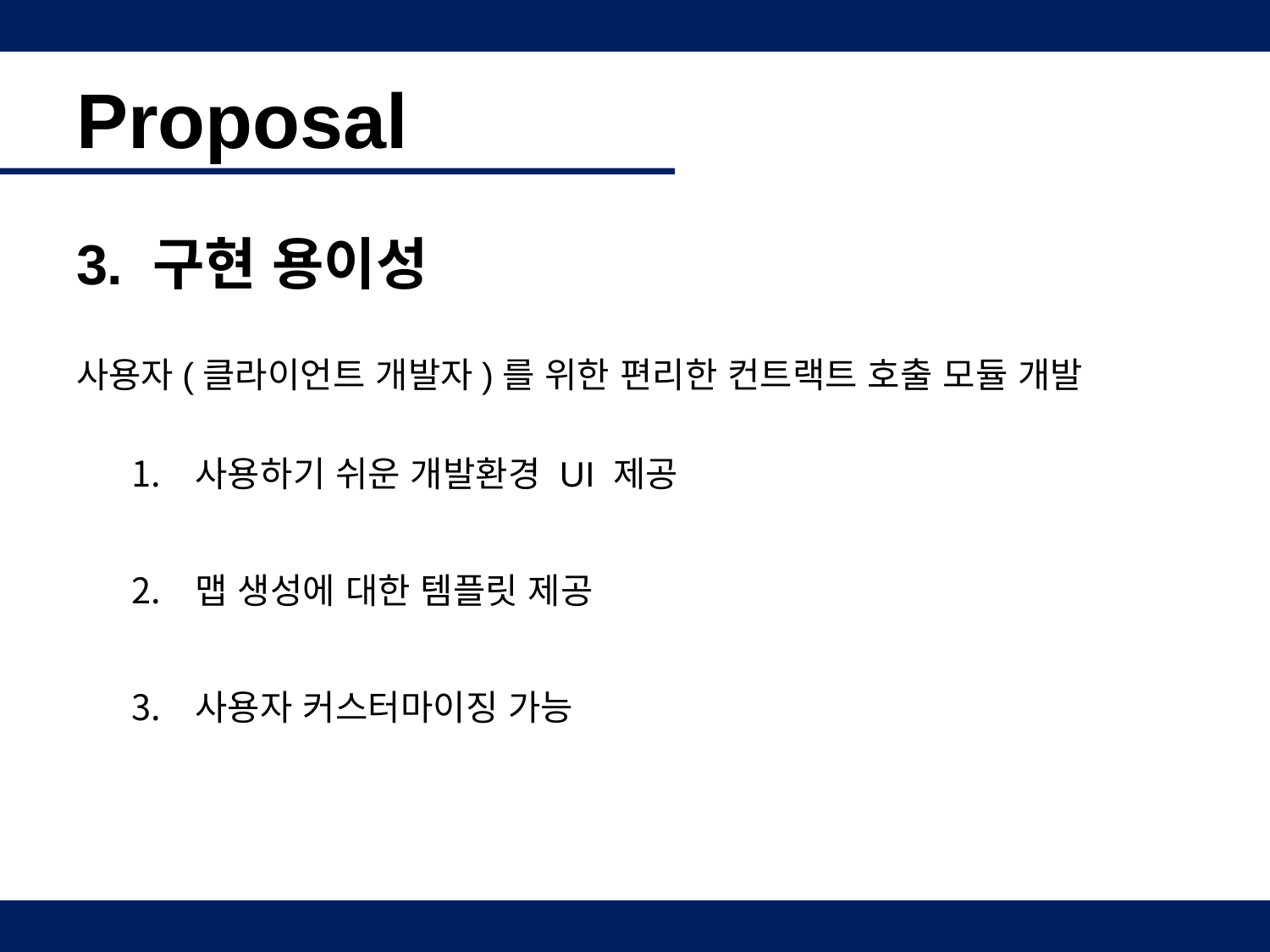

# Proposal
3. 구현 용이성

사용자(클라이언트 개발자)를 위한 편리한 컨트랙트 호출 모듈 개발

사용하기 쉬운 개발환경 UI 제공

맵 생성에 대한 템플릿 제공

사용자 커스터마이징 가능